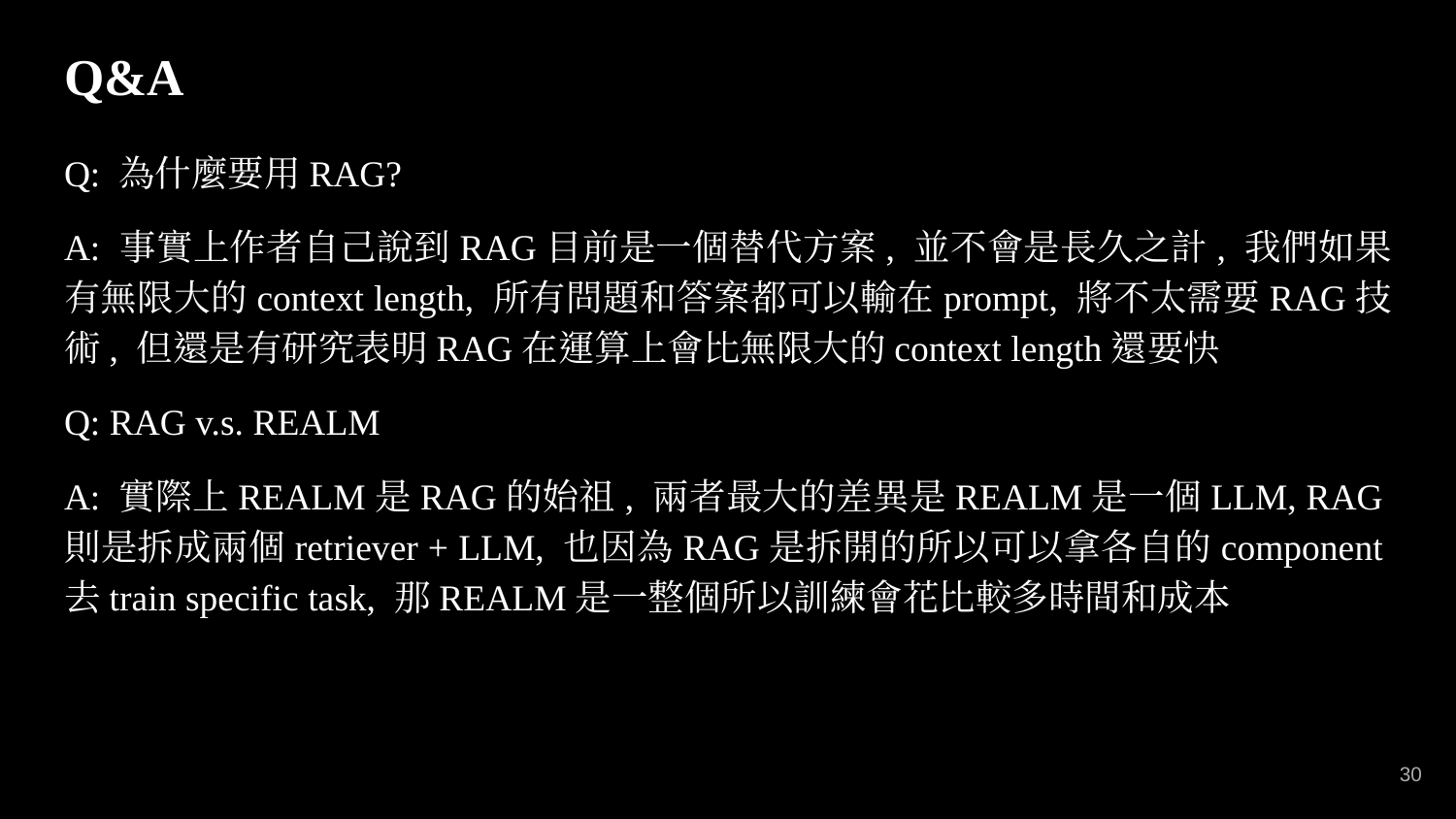

# Q&A
Q: 為什麼要用RAG?
A: 事實上作者自己說到RAG目前是一個替代方案, 並不會是長久之計, 我們如果有無限大的context length, 所有問題和答案都可以輸在prompt, 將不太需要RAG技術, 但還是有研究表明RAG在運算上會比無限大的context length還要快
Q: RAG v.s. REALM
A: 實際上REALM是RAG的始祖, 兩者最大的差異是REALM是一個LLM, RAG則是拆成兩個retriever + LLM, 也因為RAG是拆開的所以可以拿各自的component去train specific task, 那REALM是一整個所以訓練會花比較多時間和成本
30